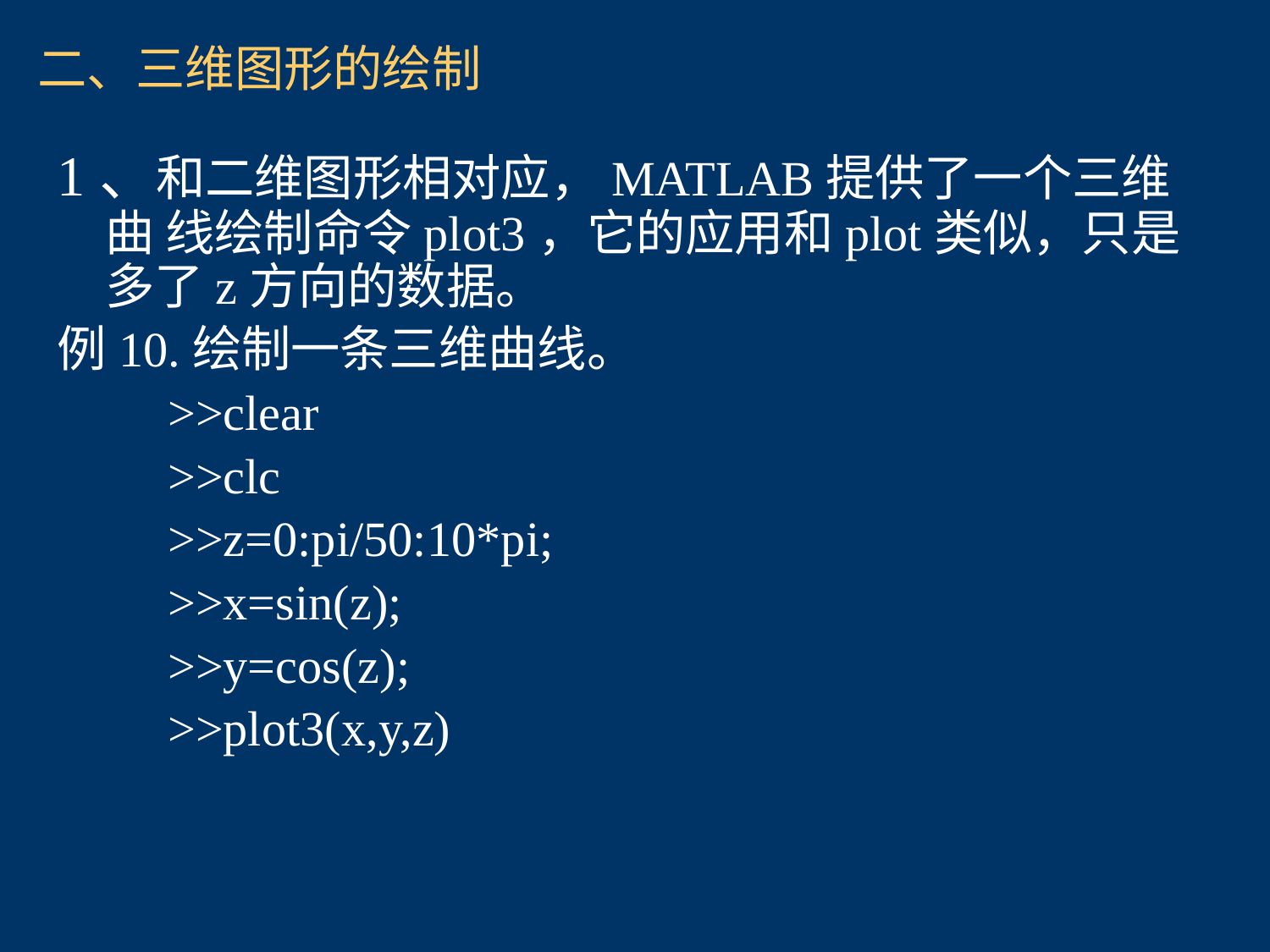

二、三维图形的绘制
1、和二维图形相对应，MATLAB提供了一个三维曲 线绘制命令plot3，它的应用和plot类似，只是多了z方向的数据。
例10.绘制一条三维曲线。
         >>clear
         >>clc
         >>z=0:pi/50:10*pi;
         >>x=sin(z);
         >>y=cos(z);
         >>plot3(x,y,z)